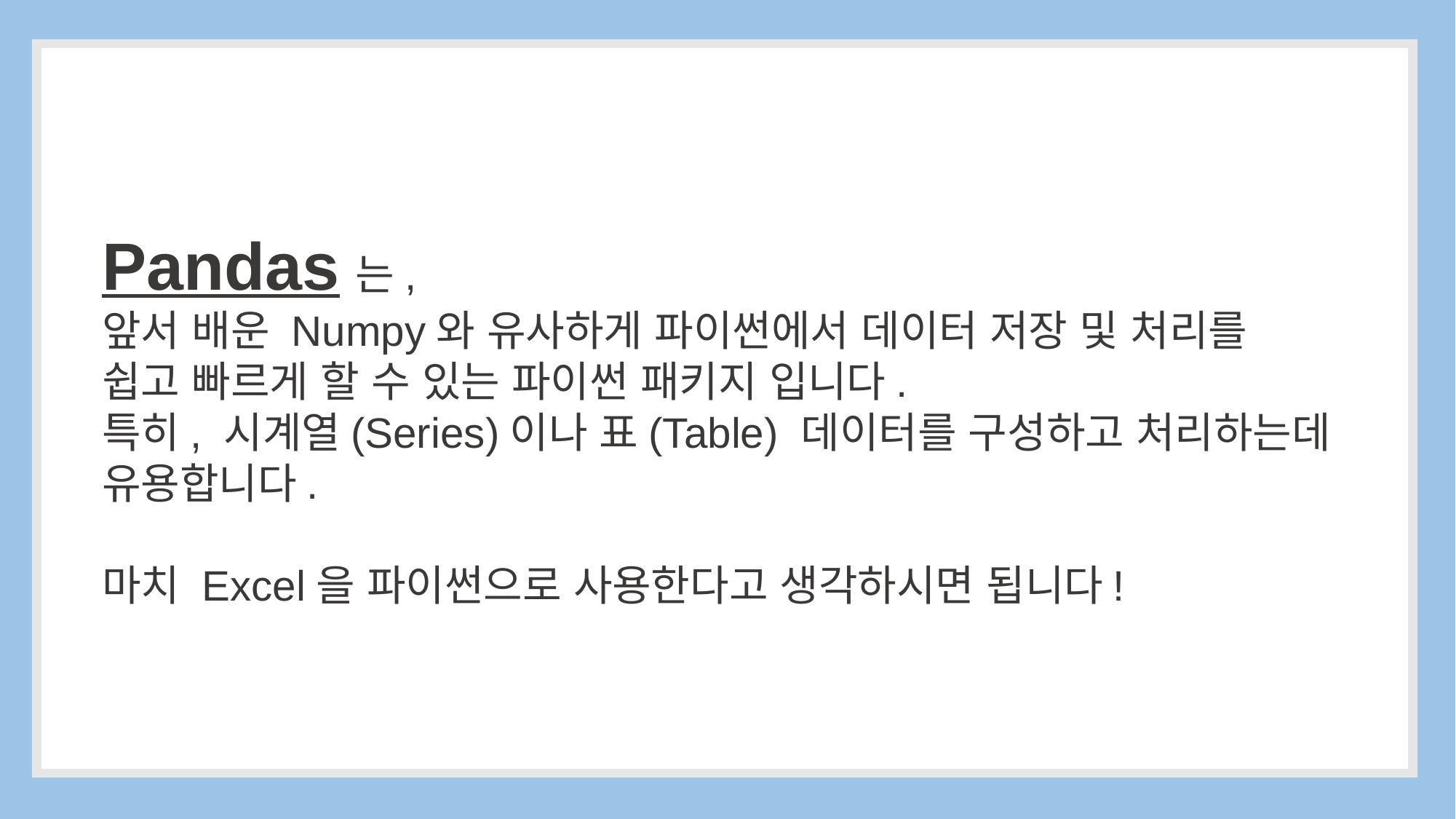

Pandas는,
앞서 배운 Numpy와 유사하게 파이썬에서 데이터 저장 및 처리를
쉽고 빠르게 할 수 있는 파이썬 패키지 입니다.
특히, 시계열(Series)이나 표(Table) 데이터를 구성하고 처리하는데
유용합니다.

마치 Excel을 파이썬으로 사용한다고 생각하시면 됩니다!